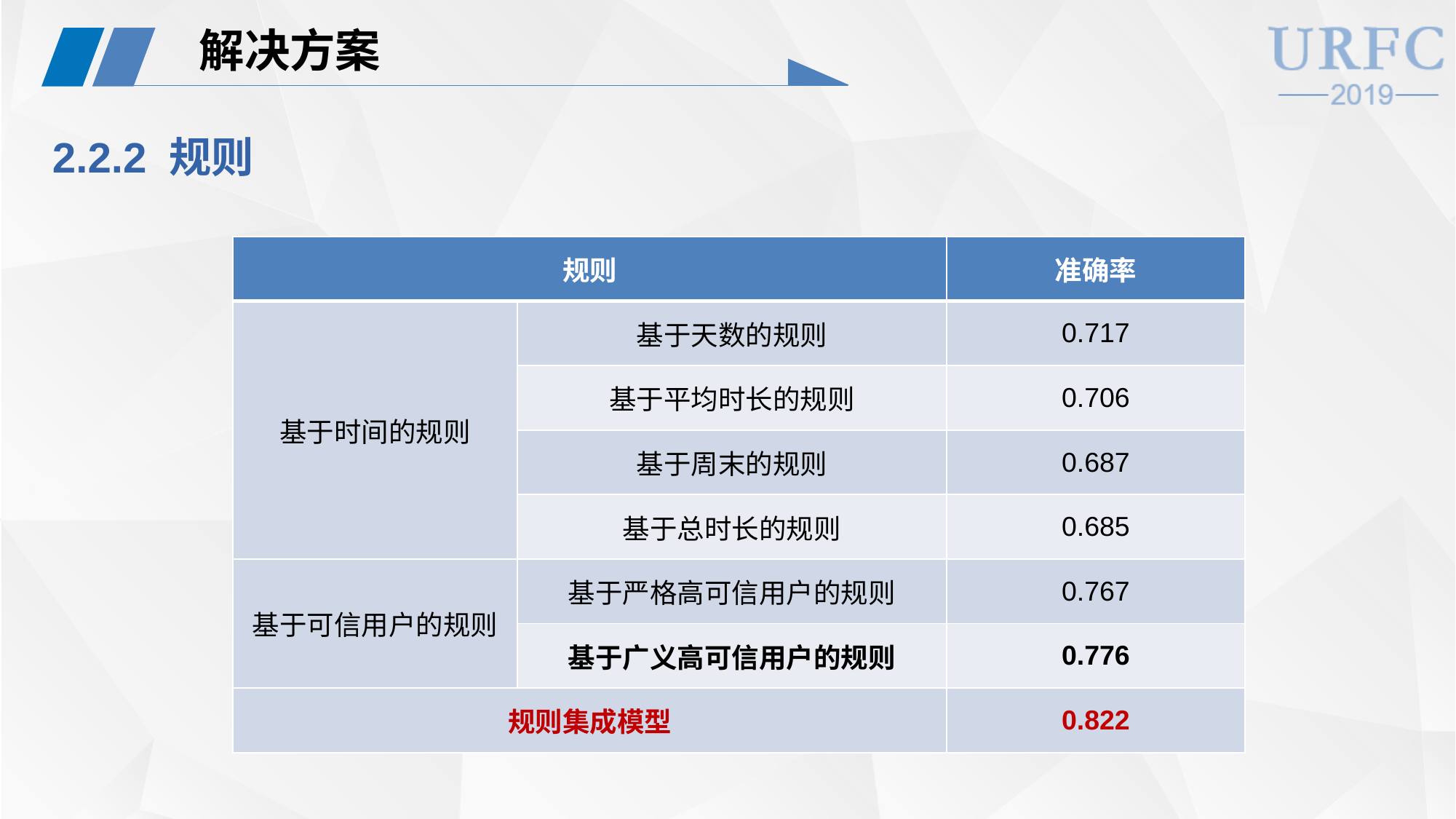

解决方案

2.2.2 规则
| 规则 |  | 准确率 |
| --- | --- | --- |
| 基于时间的规则 | 基于天数的规则 | 0.717 |
|  | 基于平均时长的规则 | 0.706 |
|  | 基于周末的规则 | 0.687 |
|  | 基于总时长的规则 | 0.685 |
| 基于可信用户的规则 | 基于严格高可信用户的规则 | 0.767 |
|  | 基于广义高可信用户的规则 | 0.776 |
| 规则集成模型 |  | 0.822 |